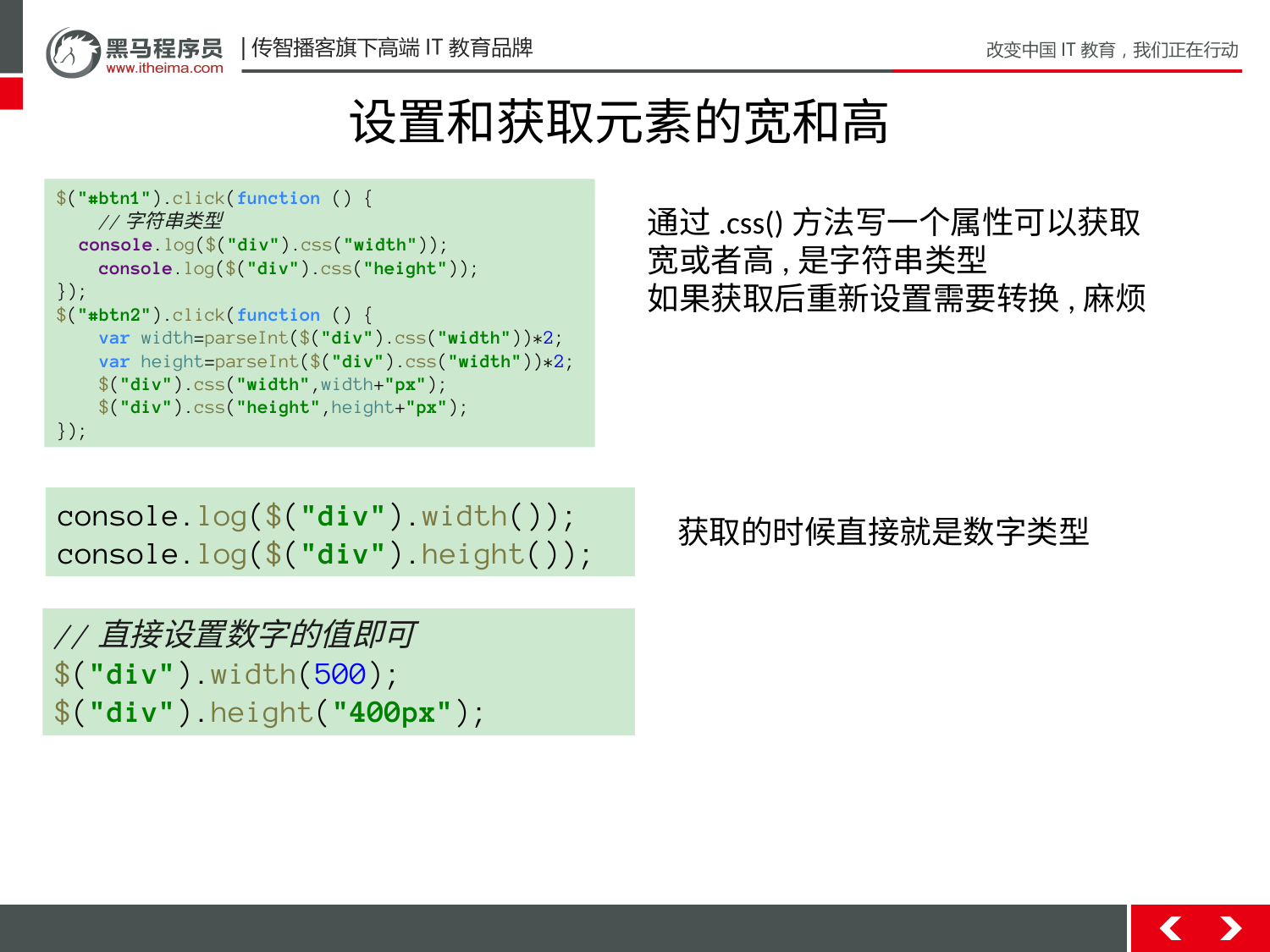

设置和获取元素的宽和高
$("#btn1").click(function () {
    //字符串类型
    console.log($("div").css("width"));
    console.log($("div").css("height"));
});
$("#btn2").click(function () {
    var width=parseInt($("div").css("width"))*2;
    var height=parseInt($("div").css("width"))*2;
    $("div").css("width",width+"px");
    $("div").css("height",height+"px");
});
通过.css()方法写一个属性可以获取宽或者高,是字符串类型
如果获取后重新设置需要转换,麻烦
console.log($("div").width());
console.log($("div").height());
获取的时候直接就是数字类型
//直接设置数字的值即可
$("div").width(500);
$("div").height("400px");